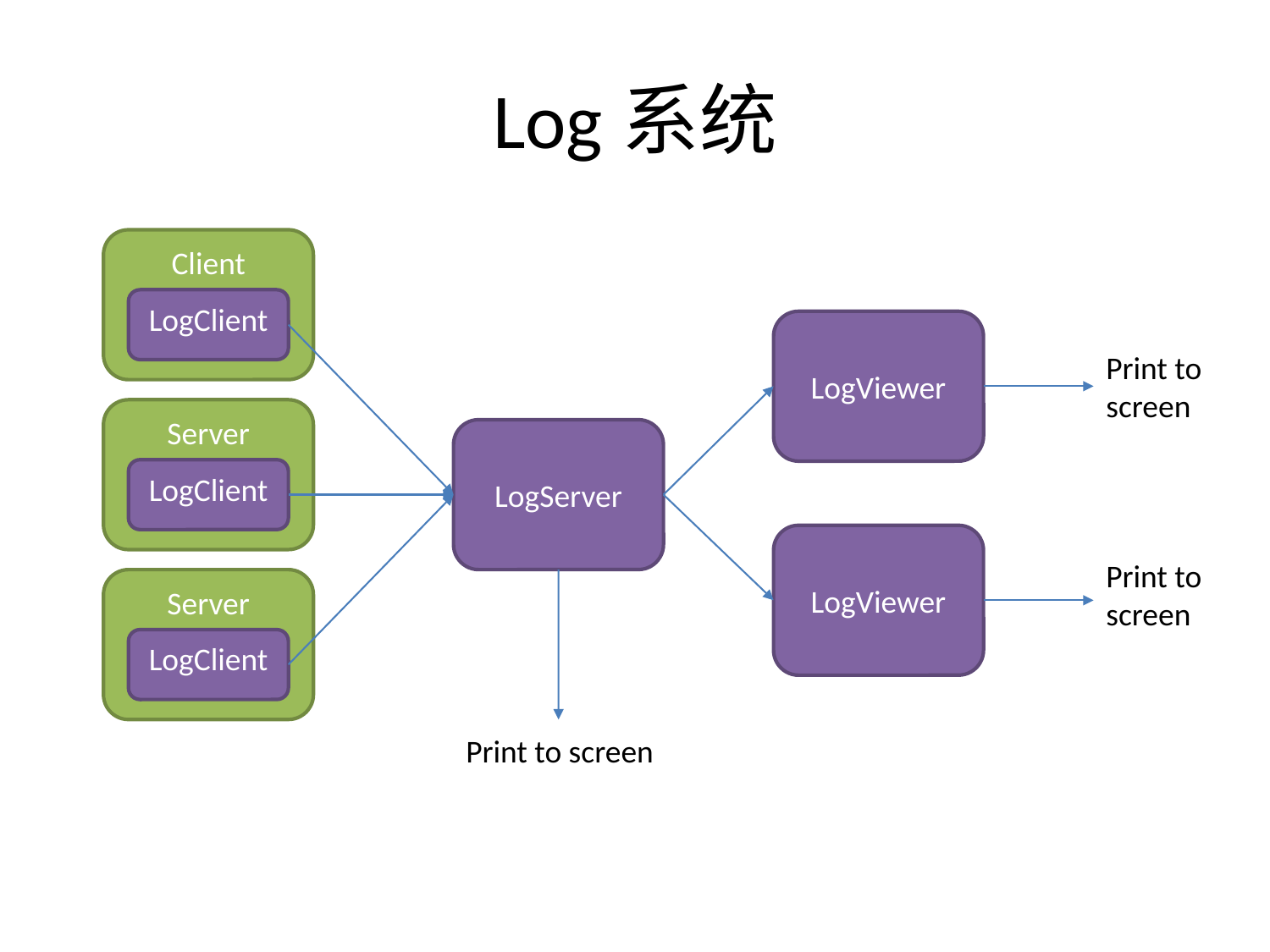

# Log系统
Client
LogClient
LogViewer
Print to screen
Server
LogServer
LogClient
LogViewer
Print to screen
Server
LogClient
Print to screen